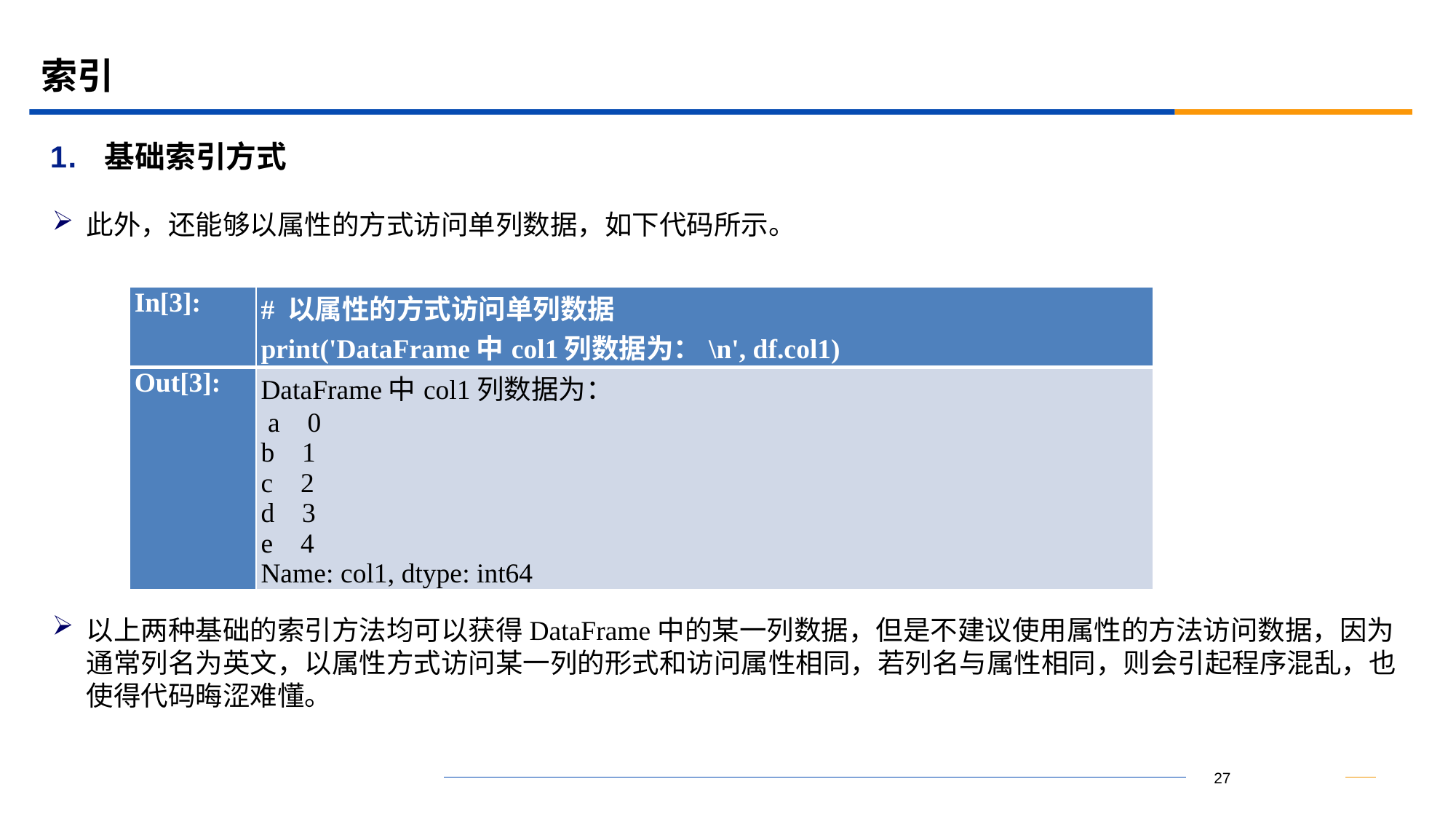

# 索引
基础索引方式
此外，还能够以属性的方式访问单列数据，如下代码所示。
| In[3]: | # 以属性的方式访问单列数据 print('DataFrame中col1列数据为：\n', df.col1) |
| --- | --- |
| Out[3]: | DataFrame中col1列数据为： a 0 b 1 c 2 d 3 e 4 Name: col1, dtype: int64 |
以上两种基础的索引方法均可以获得DataFrame中的某一列数据，但是不建议使用属性的方法访问数据，因为通常列名为英文，以属性方式访问某一列的形式和访问属性相同，若列名与属性相同，则会引起程序混乱，也使得代码晦涩难懂。